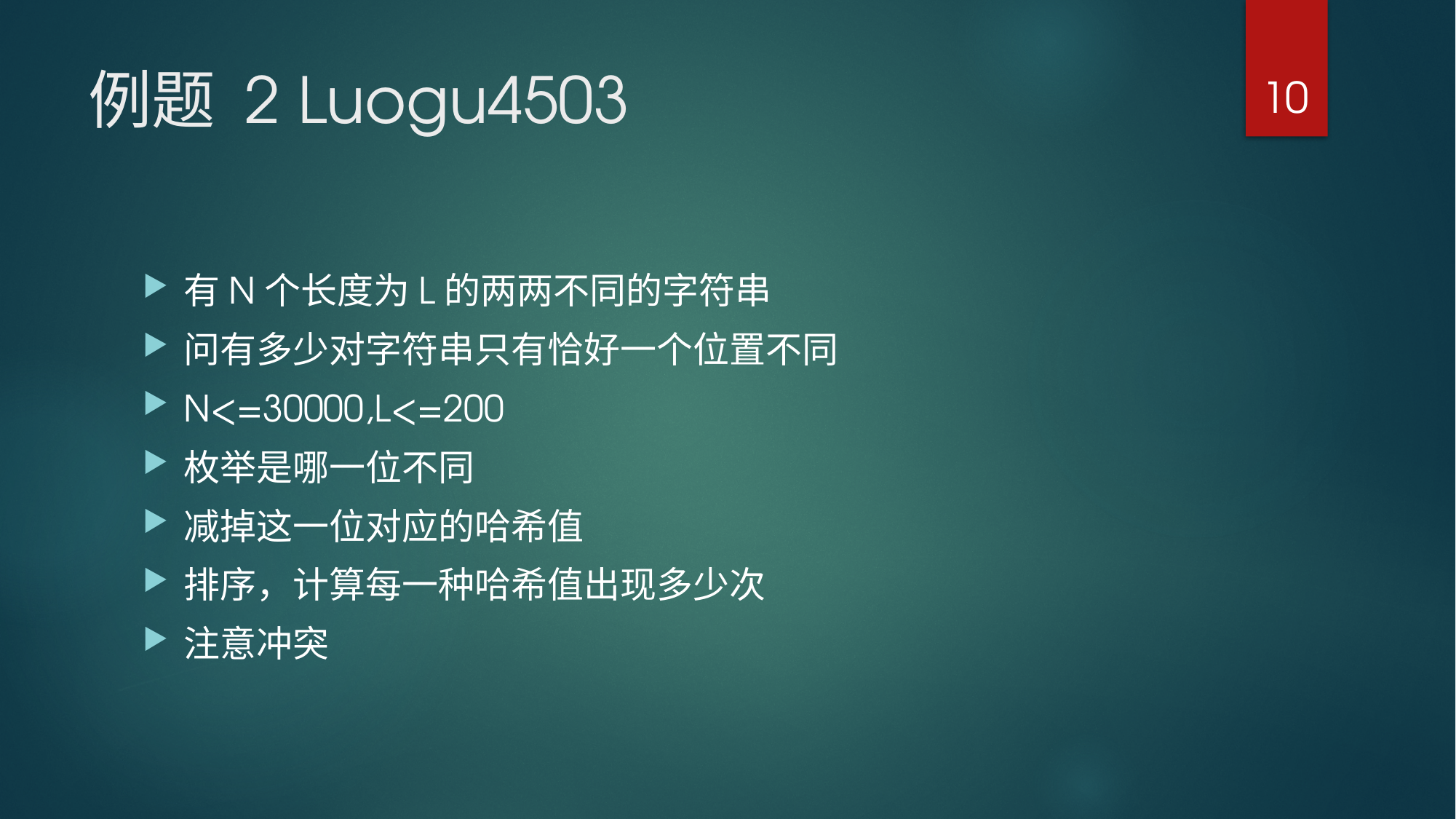

10
# 例题 2 Luogu4503
有N个长度为L的两两不同的字符串
问有多少对字符串只有恰好一个位置不同
N<=30000,L<=200
枚举是哪一位不同
减掉这一位对应的哈希值
排序，计算每一种哈希值出现多少次
注意冲突